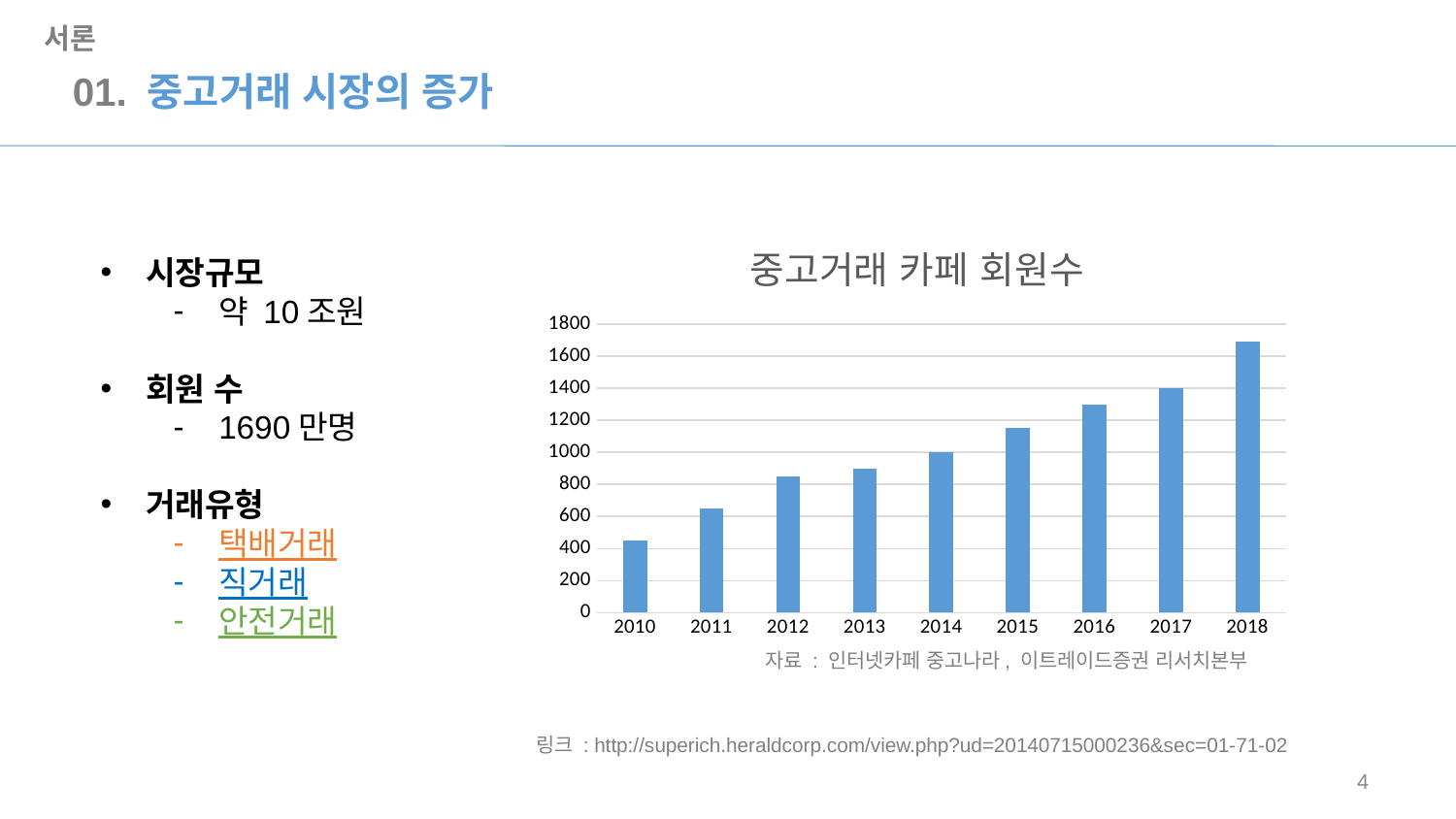

서론
# 01. 중고거래 시장의 증가

### Chart: 중고거래 카페 회원수

| Category | 계열 1 |
|---|---|
| 2010 | 450.0 |
| 2011 | 650.0 |
| 2012 | 850.0 |
| 2013 | 900.0 |
| 2014 | 1000.0 |
| 2015 | 1150.0 |
| 2016 | 1300.0 |
| 2017 | 1400.0 |
| 2018 | 1693.0 |
시장규모
약 10조원

회원 수
1690만명

거래유형
택배거래
직거래
안전거래

자료 : 인터넷카페 중고나라, 이트레이드증권 리서치본부
링크 : http://superich.heraldcorp.com/view.php?ud=20140715000236&sec=01-71-02
4